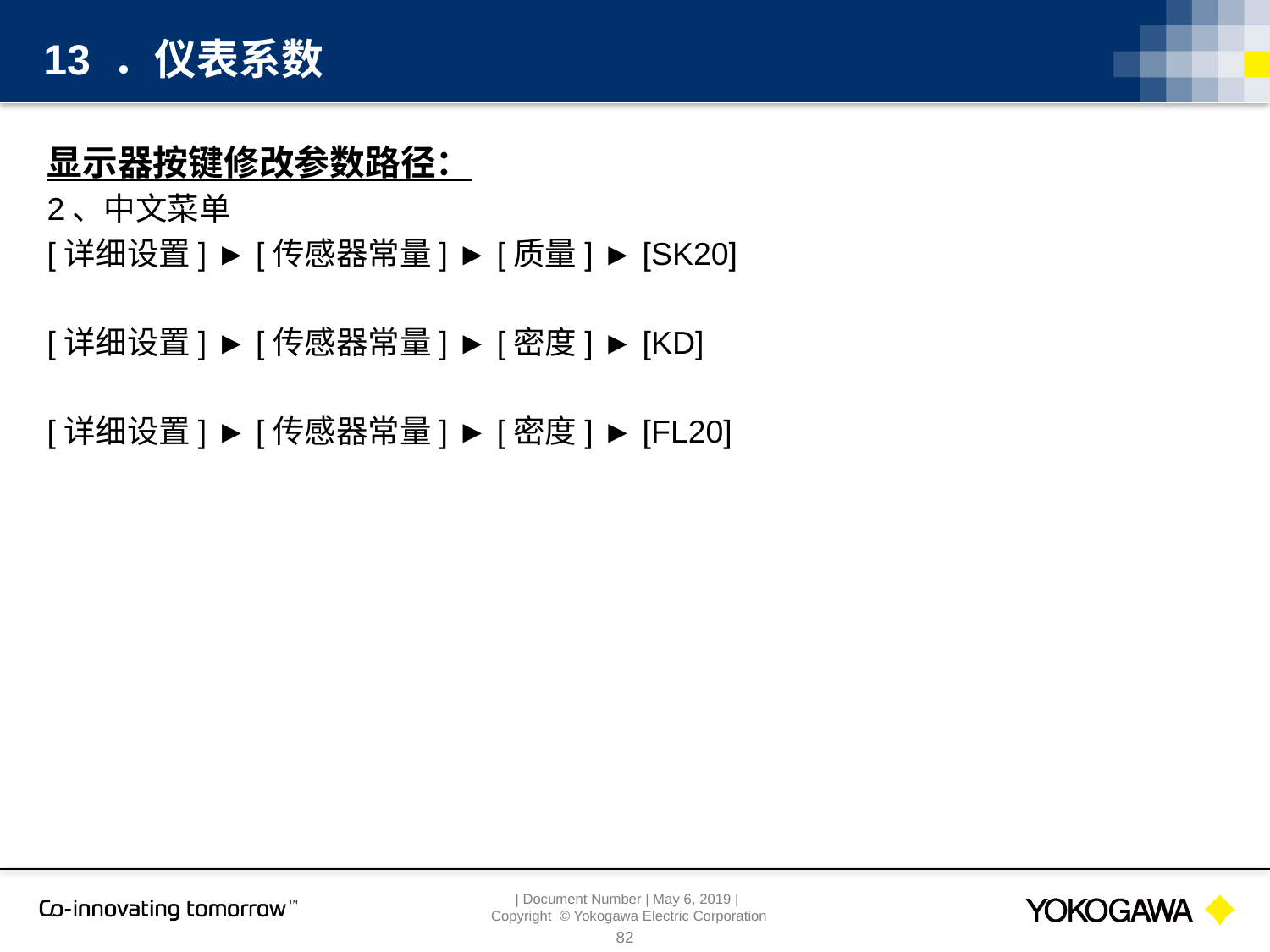

13 ．仪表系数

显示器按键修改参数路径：
2、中文菜单
[详细设置] ► [传感器常量] ► [质量] ► [SK20]

[详细设置] ► [传感器常量] ► [密度] ► [KD]

[详细设置] ► [传感器常量] ► [密度] ► [FL20]